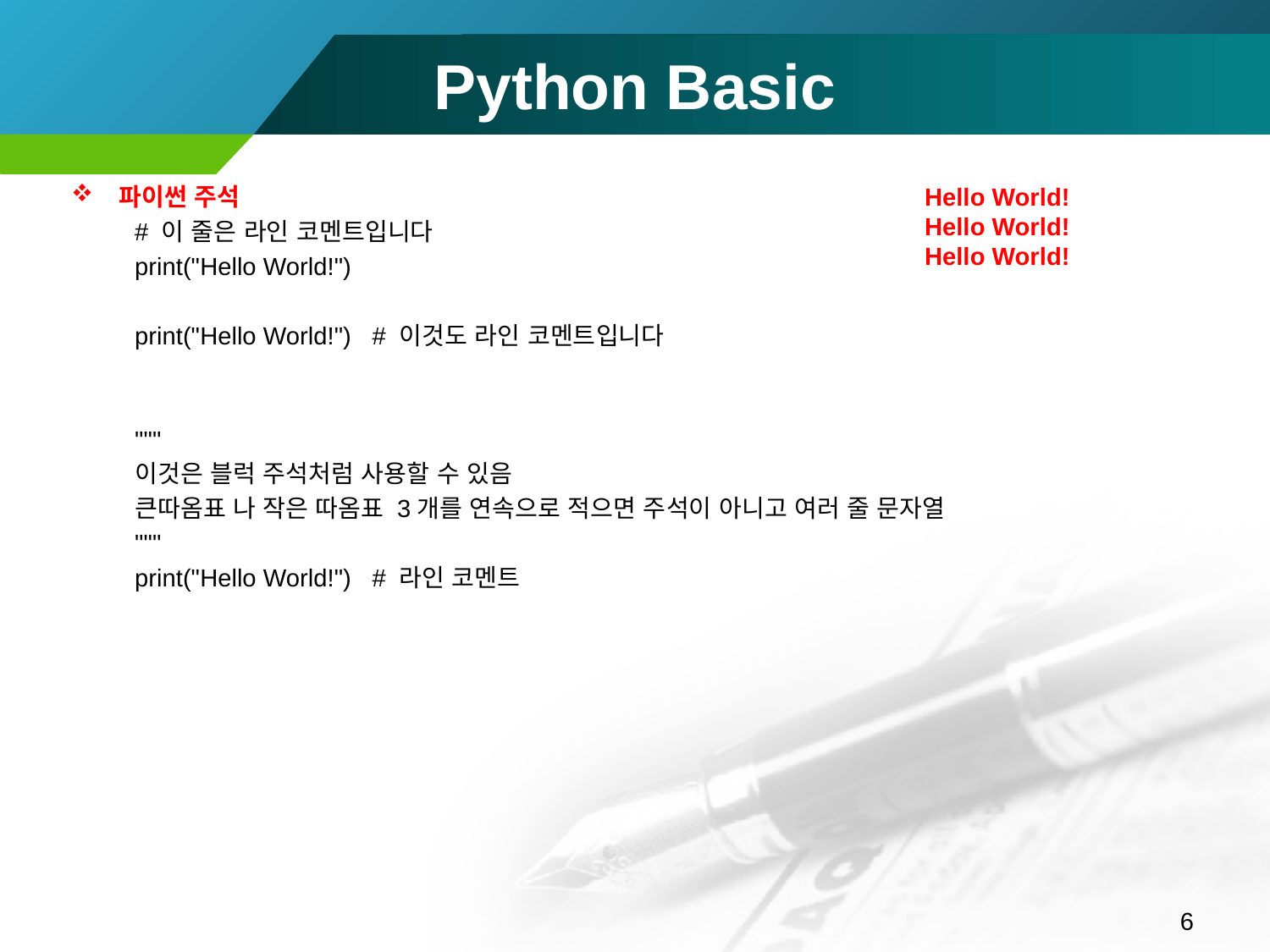

# Python Basic
파이썬 주석
# 이 줄은 라인 코멘트입니다
print("Hello World!")

print("Hello World!")   # 이것도 라인 코멘트입니다

"""
이것은 블럭 주석처럼 사용할 수 있음
큰따옴표 나 작은 따옴표 3개를 연속으로 적으면 주석이 아니고 여러 줄 문자열
"""
print("Hello World!")   # 라인 코멘트
Hello World!
Hello World!
Hello World!
6